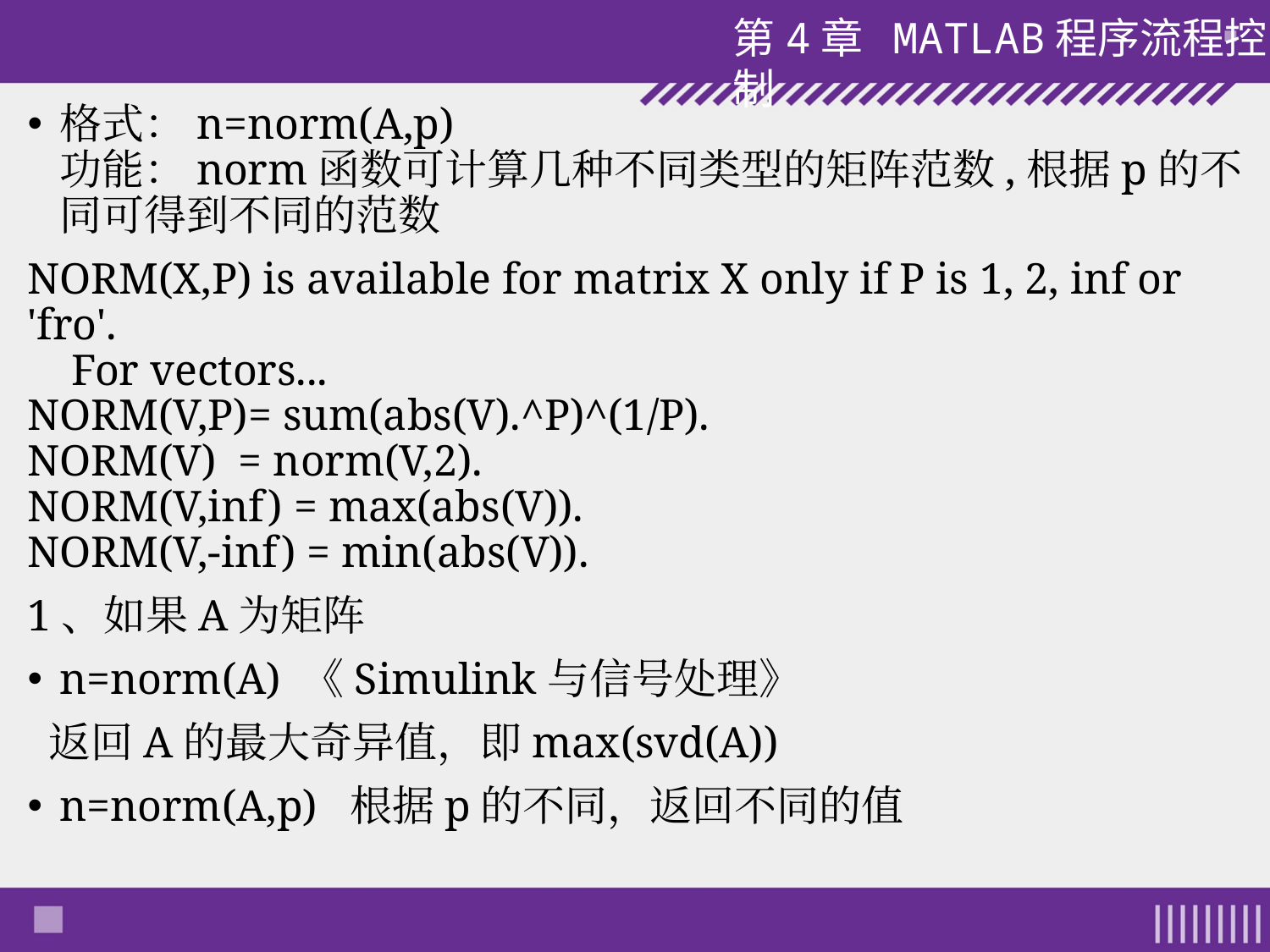

格式：n=norm(A,p)
功能：norm函数可计算几种不同类型的矩阵范数,根据p的不同可得到不同的范数
NORM(X,P) is available for matrix X only if P is 1, 2, inf or 'fro'.
    For vectors...
NORM(V,P)= sum(abs(V).^P)^(1/P).
NORM(V)  = norm(V,2).
NORM(V,inf) = max(abs(V)).
NORM(V,-inf) = min(abs(V)).
1、如果A为矩阵
n=norm(A) 《Simulink与信号处理》
 返回A的最大奇异值，即max(svd(A))
n=norm(A,p)  根据p的不同，返回不同的值